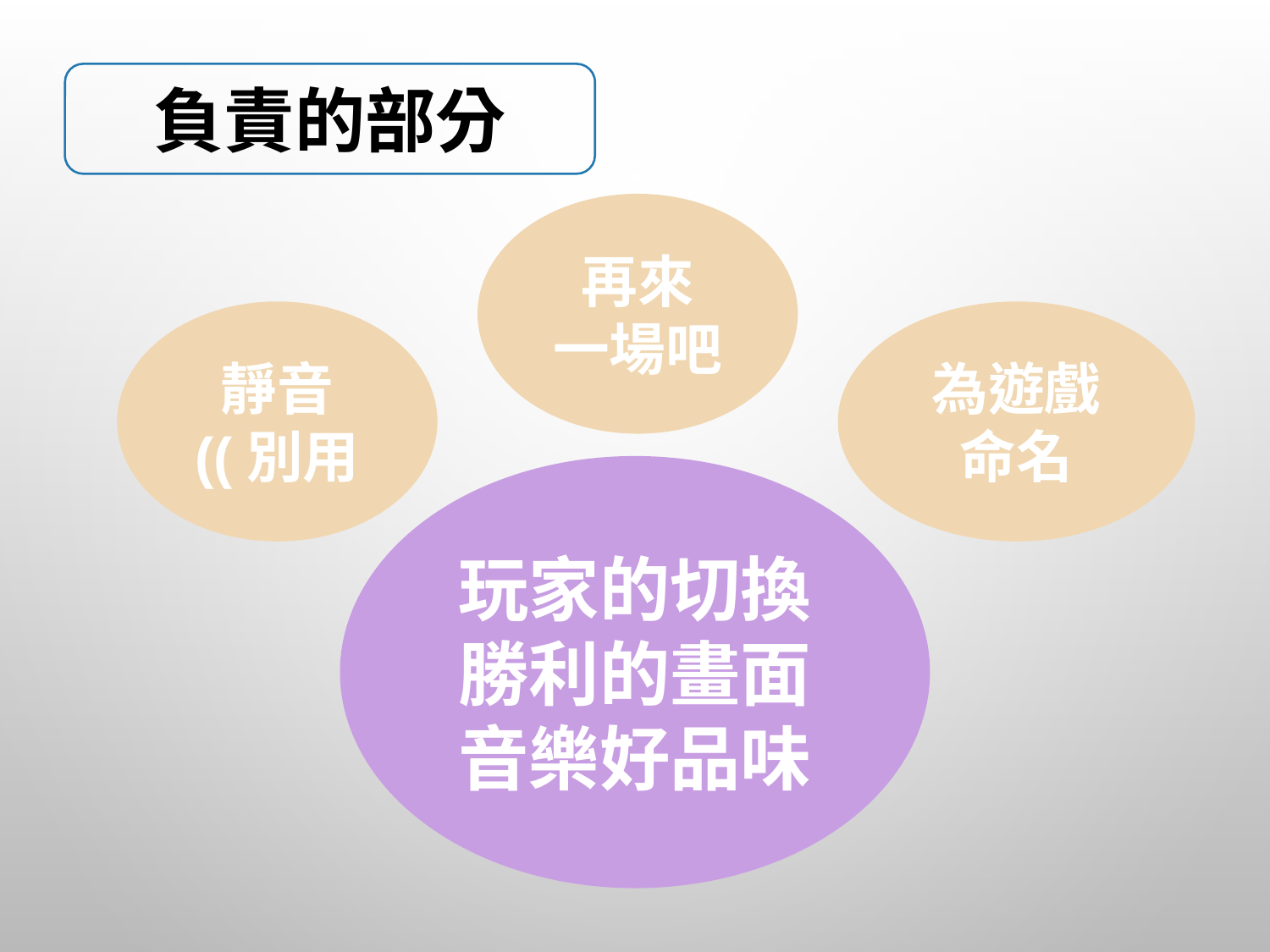

負責的部分
再來
一場吧
靜音
((別用
為遊戲
命名
玩家的切換
勝利的畫面
音樂好品味